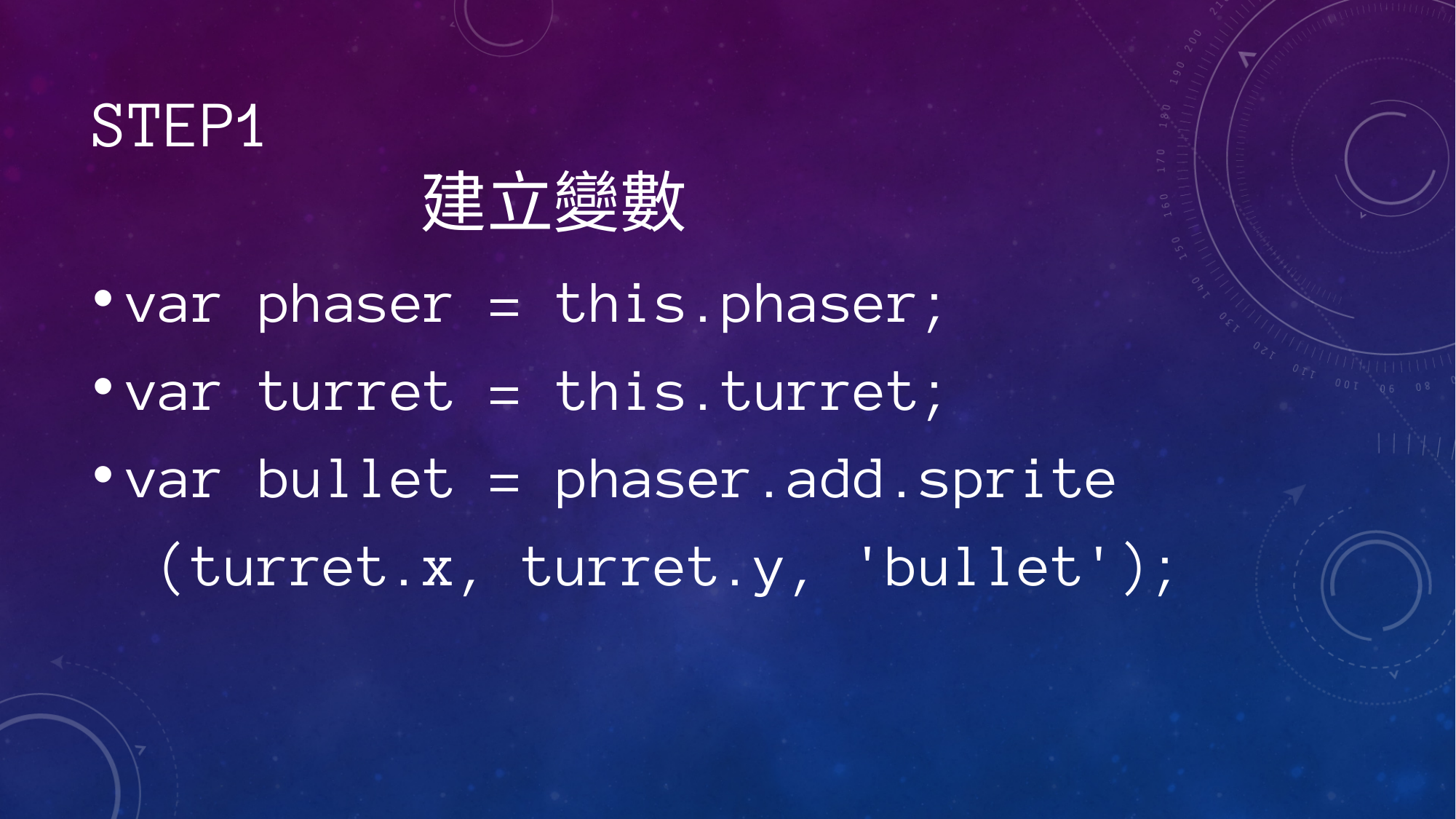

# step1 建立變數
var phaser = this.phaser;
var turret = this.turret;
var bullet = phaser.add.sprite
  (turret.x, turret.y, 'bullet');